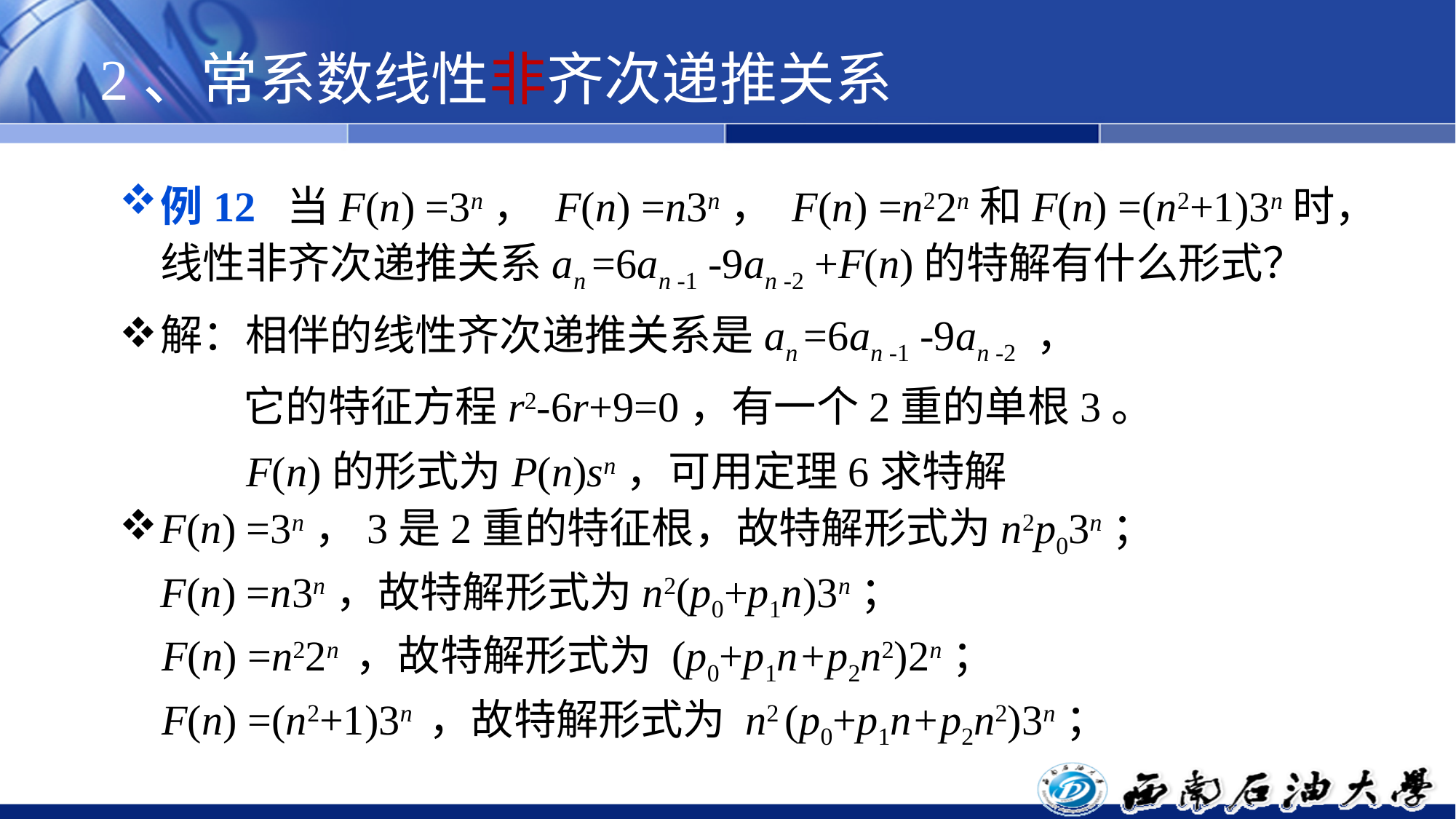

# 2、常系数线性非齐次递推关系
例12  当F(n) =3n， F(n) =n3n， F(n) =n22n和F(n) =(n2+1)3n时，线性非齐次递推关系an =6an -1 -9an -2 +F(n)的特解有什么形式？
解：相伴的线性齐次递推关系是an =6an -1 -9an -2 ，
            它的特征方程r2-6r+9=0，有一个2重的单根3。
            F(n)的形式为P(n)sn，可用定理6求特解
F(n) =3n，3是2重的特征根，故特解形式为n2p03n；
	F(n) =n3n，故特解形式为n2(p0+p1n)3n；
    F(n) =n22n ，故特解形式为 (p0+p1n+p2n2)2n；
    F(n) =(n2+1)3n ，故特解形式为 n2 (p0+p1n+p2n2)3n；